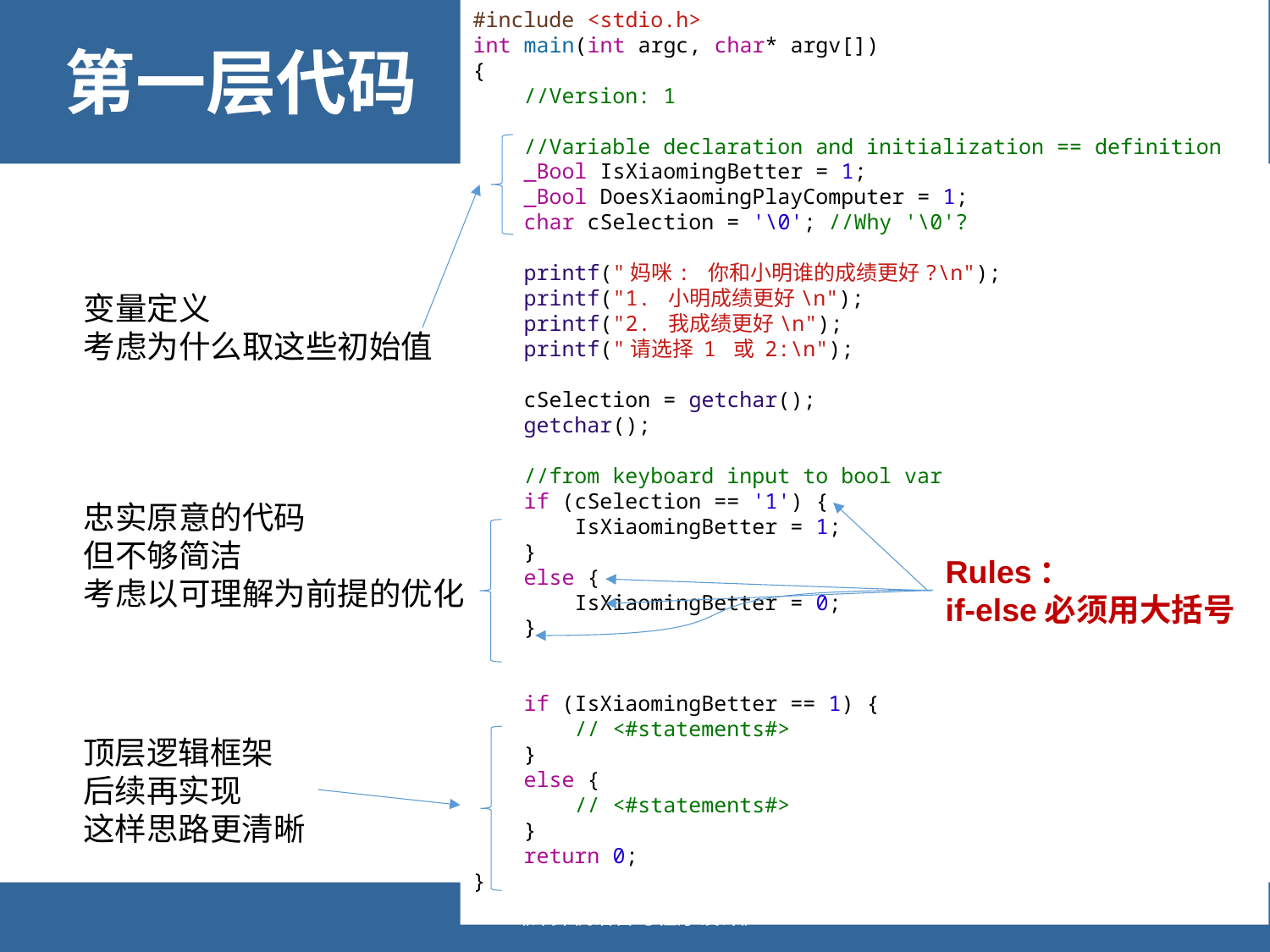

#include <stdio.h>
int main(int argc, char* argv[])
{
    //Version: 1

    //Variable declaration and initialization == definition
    _Bool IsXiaomingBetter = 1;
    _Bool DoesXiaomingPlayComputer = 1;
    char cSelection = '\0'; //Why '\0'?

    printf("妈咪: 你和小明谁的成绩更好?\n");
    printf("1. 小明成绩更好\n");
    printf("2. 我成绩更好\n");
    printf("请选择 1 或 2:\n");

    cSelection = getchar();
    getchar();

    //from keyboard input to bool var
    if (cSelection == '1') {
        IsXiaomingBetter = 1;
    }
    else {
        IsXiaomingBetter = 0;
    }

    if (IsXiaomingBetter == 1) {
        // <#statements#>
    }
    else {
        // <#statements#>
    }
    return 0;
}

# 第一层代码

变量定义
考虑为什么取这些初始值
忠实原意的代码
但不够简洁
考虑以可理解为前提的优化

Rules：
if-else必须用大括号
顶层逻辑框架
后续再实现
这样思路更清晰

《计算机语言与程序设计》
63